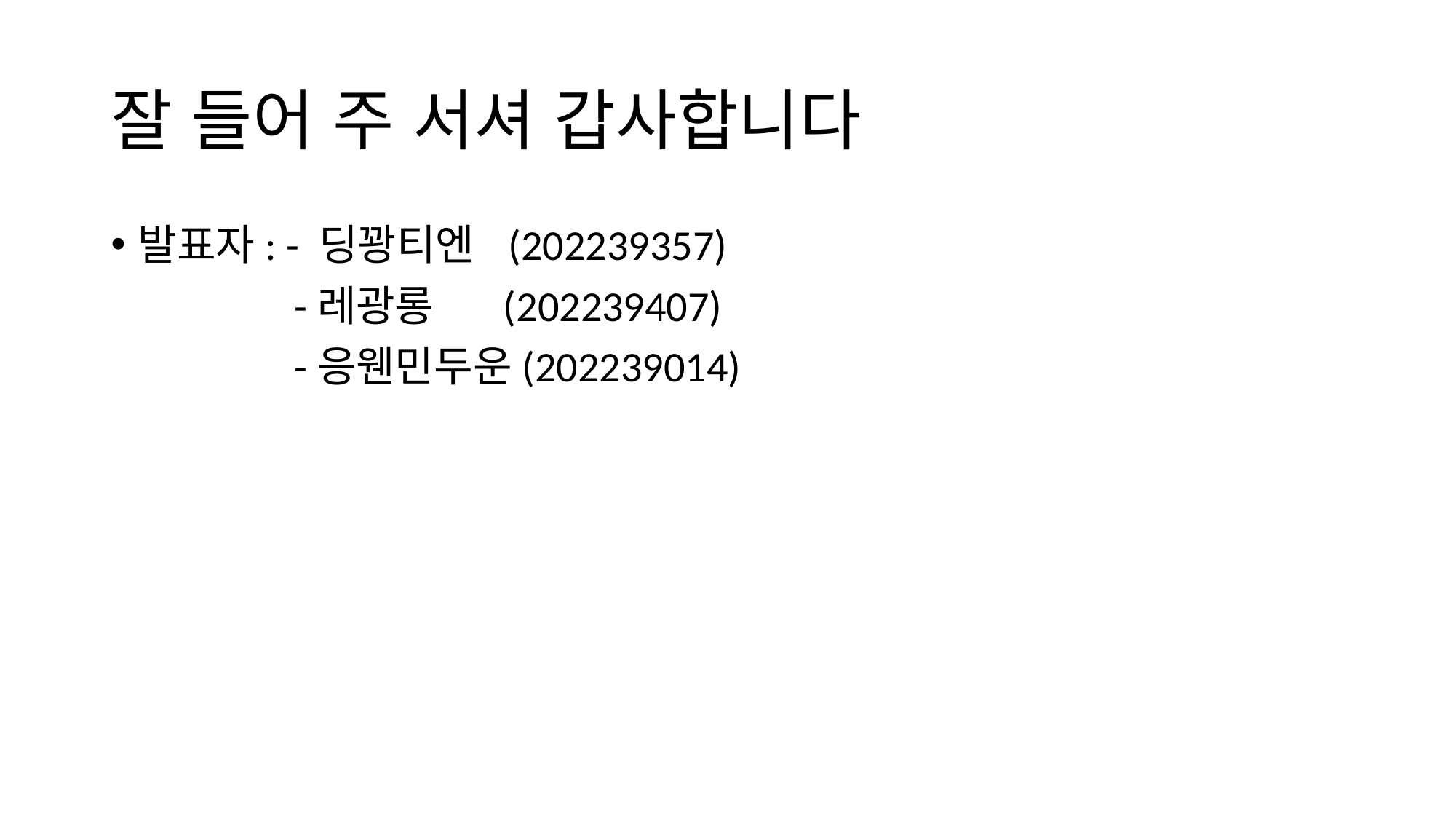

# 잘 들어 주 서셔 갑사합니다
발표자: - 딩꽝티엔  (202239357)
                   -레광롱     (202239407)
                   -응웬민두운(202239014)